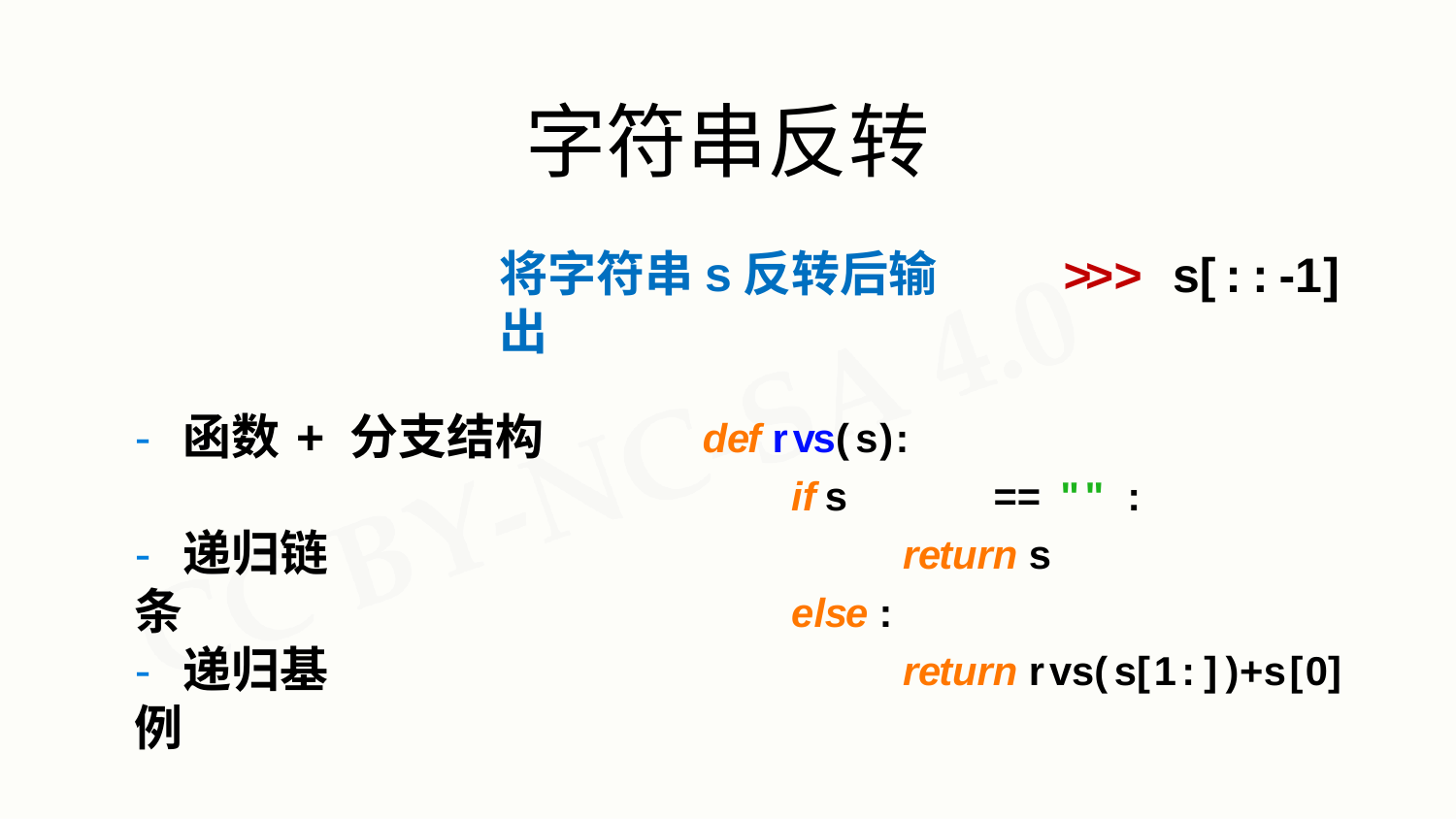

# 字符串反转
将字符串s反转后输出
>>>	s[::-1]

- 函数	+	分支结构
def rvs(s):
if s	==	""	:
return s
else :
return rvs(s[1:])+s[0]

- 递归链条
- 递归基例